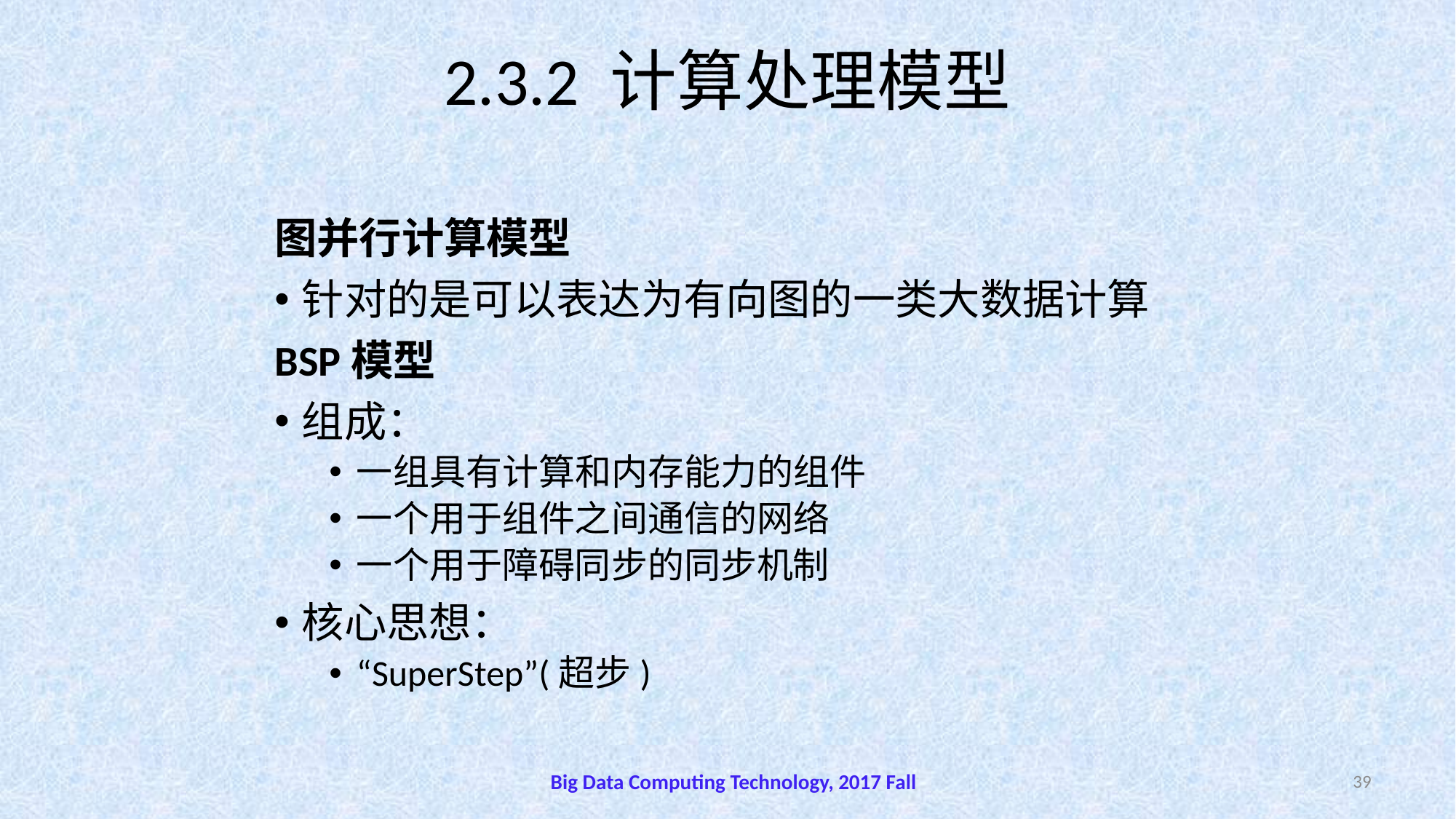

# 2.3.2 计算处理模型
图并行计算模型
针对的是可以表达为有向图的一类大数据计算
BSP模型
组成：
一组具有计算和内存能力的组件
一个用于组件之间通信的网络
一个用于障碍同步的同步机制
核心思想：
“SuperStep”(超步)
Big Data Computing Technology, 2017 Fall
39